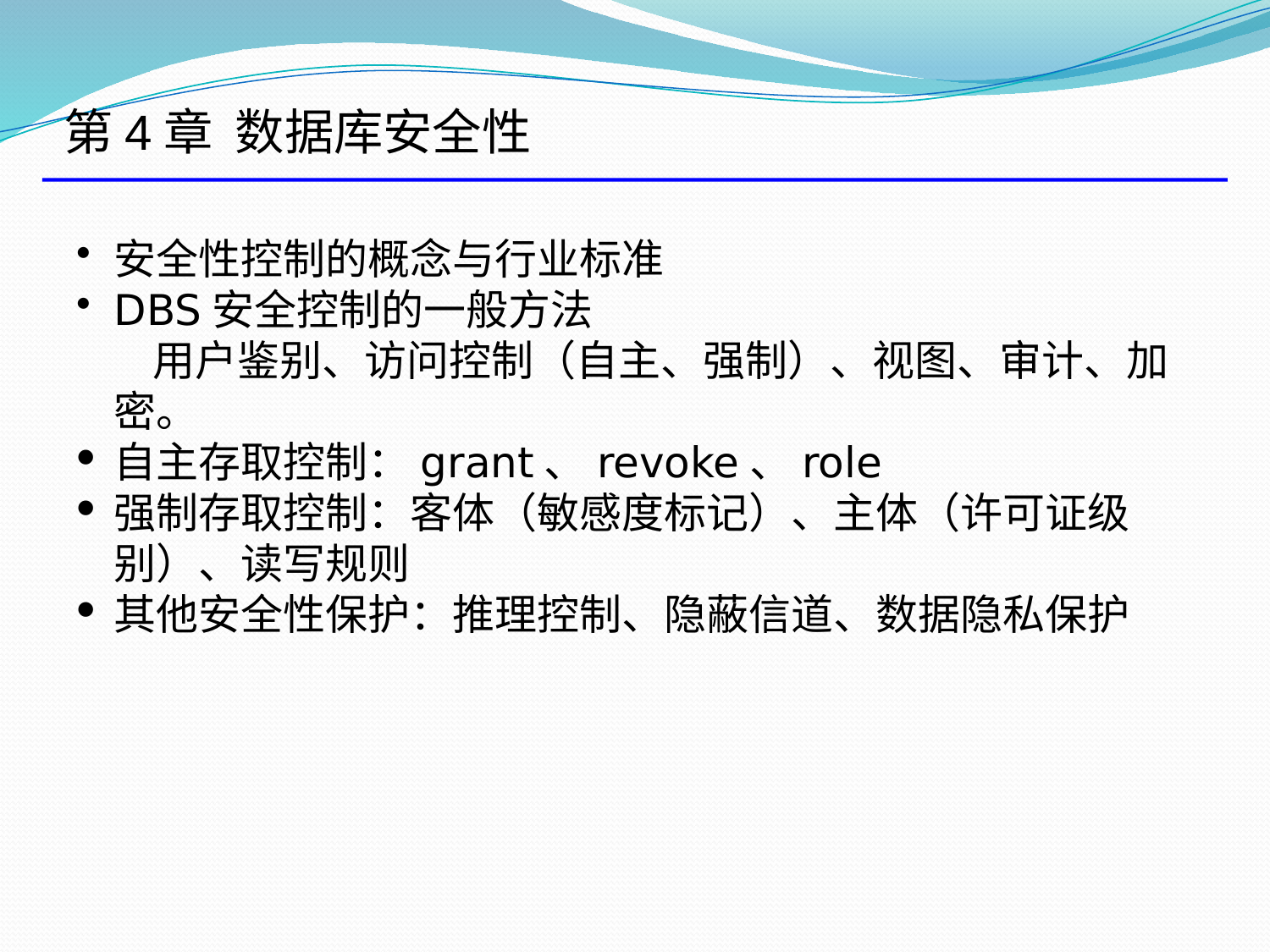

# 第4章  数据库安全性

安全性控制的概念与行业标准
DBS安全控制的一般方法
       用户鉴别、访问控制（自主、强制）、视图、审计、加密。
自主存取控制：grant、revoke、role
强制存取控制：客体（敏感度标记）、主体（许可证级别）、读写规则
其他安全性保护：推理控制、隐蔽信道、数据隐私保护
21